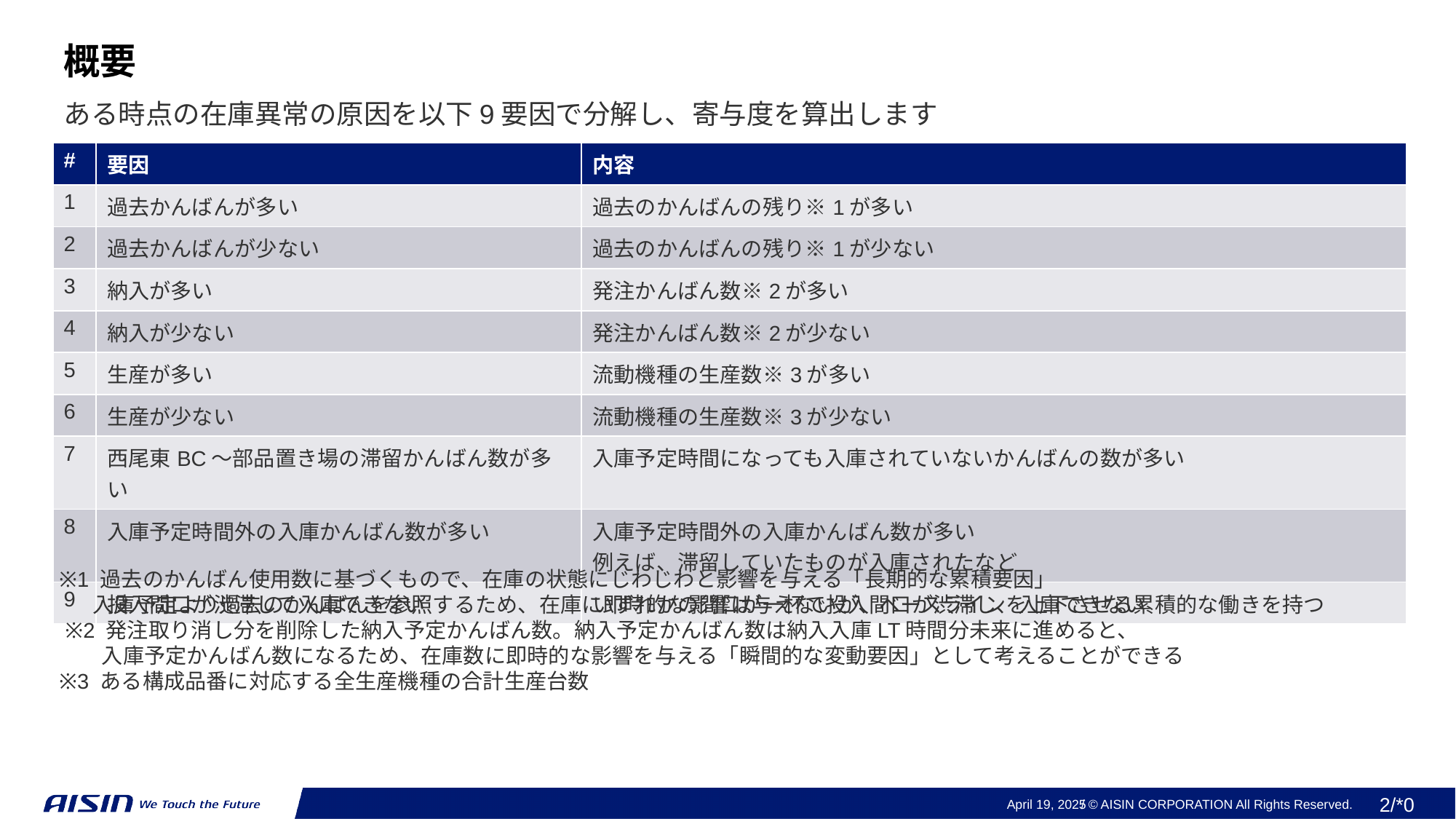

概要
ある時点の在庫異常の原因を以下9要因で分解し、寄与度を算出します
| # | 要因 | 内容 |
| --- | --- | --- |
| 1 | 過去かんばんが多い | 過去のかんばんの残り※1が多い |
| 2 | 過去かんばんが少ない | 過去のかんばんの残り※1が少ない |
| 3 | 納入が多い | 発注かんばん数※2が多い |
| 4 | 納入が少ない | 発注かんばん数※2が少ない |
| 5 | 生産が多い | 流動機種の生産数※3が多い |
| 6 | 生産が少ない | 流動機種の生産数※3が少ない |
| 7 | 西尾東BC～部品置き場の滞留かんばん数が多い | 入庫予定時間になっても入庫されていないかんばんの数が多い |
| 8 | 入庫予定時間外の入庫かんばん数が多い | 入庫予定時間外の入庫かんばん数が多い 例えば、滞留していたものが入庫されたなど |
| 9 | 投入間口が渋滞して入庫できない | いずれかの間口が一杯で投入間口が渋滞し、入庫できない |
※1 過去のかんばん使用数に基づくもので、在庫の状態にじわじわと影響を与える「長期的な累積要因」
      入庫予定より過去のかんばんを参照するため、在庫に即時的な影響は与えないが、ベースラインを上下させる累積的な働きを持つ
 ※2 発注取り消し分を削除した納入予定かんばん数。納入予定かんばん数は納入入庫LT時間分未来に進めると、
　　入庫予定かんばん数になるため、在庫数に即時的な影響を与える「瞬間的な変動要因」として考えることができる
※3 ある構成品番に対応する全生産機種の合計生産台数
April 19, 2025